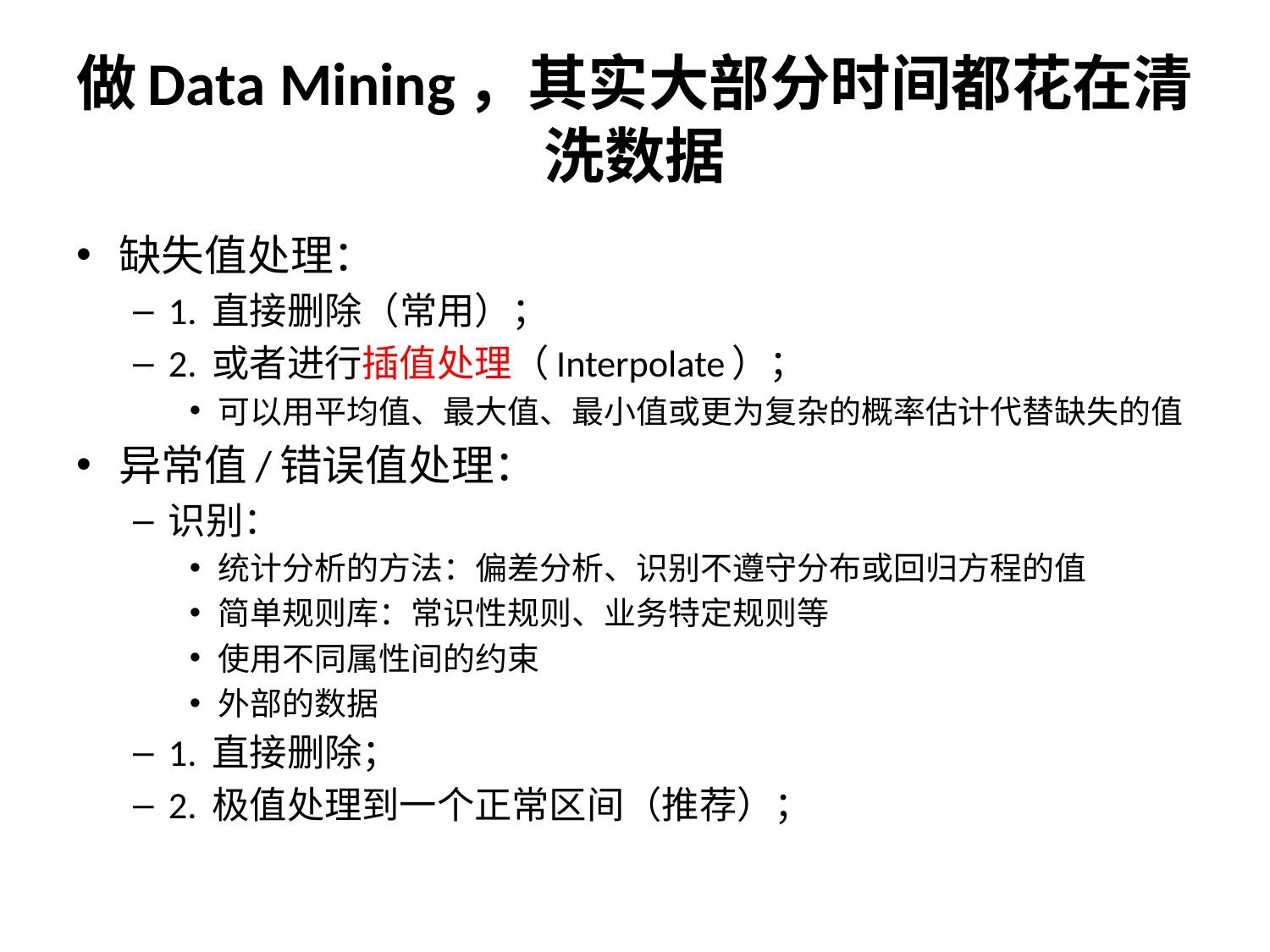

# 做Data Mining，其实大部分时间都花在清洗数据
缺失值处理：
1. 直接删除（常用）；
2. 或者进行插值处理（Interpolate）；
可以用平均值、最大值、最小值或更为复杂的概率估计代替缺失的值
异常值/错误值处理：
识别：
统计分析的方法：偏差分析、识别不遵守分布或回归方程的值
简单规则库：常识性规则、业务特定规则等
使用不同属性间的约束
外部的数据
1. 直接删除；
2. 极值处理到一个正常区间（推荐）；